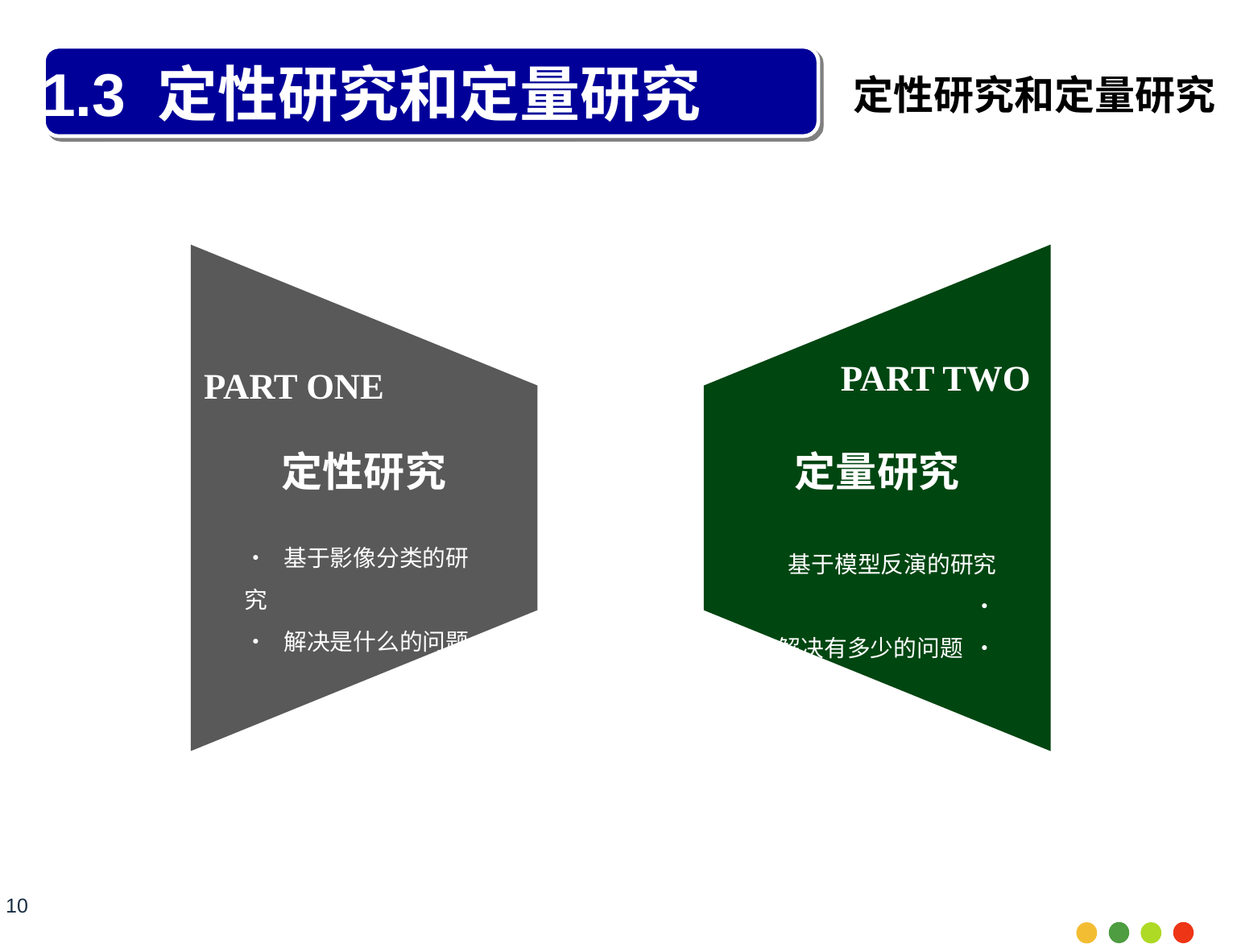

1.3 定性研究和定量研究
定性研究和定量研究
1.3 定性研究和定量研究
定性研究和定量研究

PART ONE
定性研究
•  基于影像分类的研究
•  解决是什么的问题

PART TWO
定量研究
基于模型反演的研究  •
解决有多少的问题  •